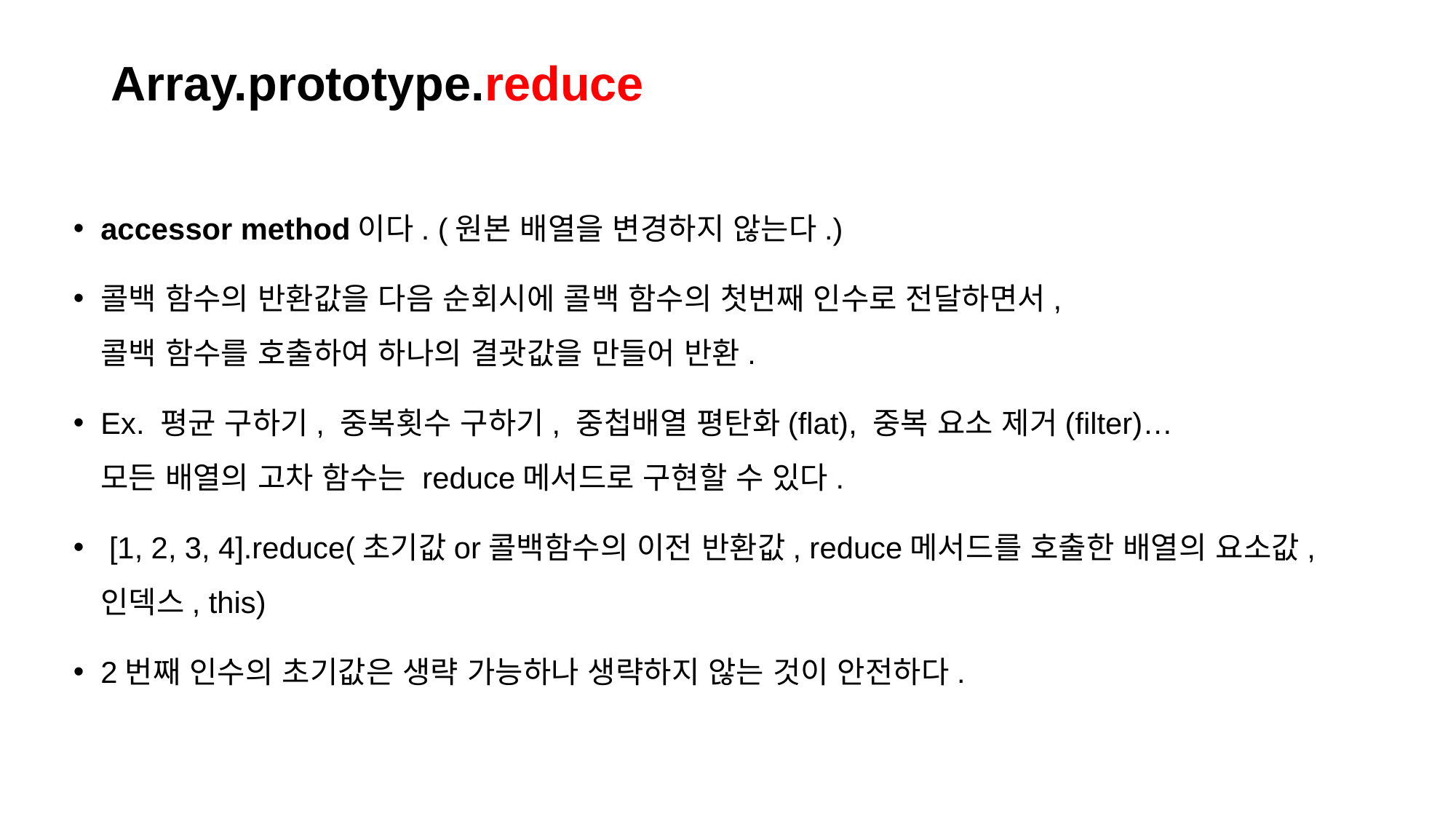

# Array.prototype.reduce
accessor method이다. (원본 배열을 변경하지 않는다.)
콜백 함수의 반환값을 다음 순회시에 콜백 함수의 첫번째 인수로 전달하면서,
콜백 함수를 호출하여 하나의 결괏값을 만들어 반환.
Ex. 평균 구하기, 중복횟수 구하기, 중첩배열 평탄화(flat), 중복 요소 제거(filter)…
모든 배열의 고차 함수는 reduce메서드로 구현할 수 있다.
 [1, 2, 3, 4].reduce(초기값or콜백함수의 이전 반환값, reduce메서드를 호출한 배열의 요소값, 인덱스, this)
2번째 인수의 초기값은 생략 가능하나 생략하지 않는 것이 안전하다.